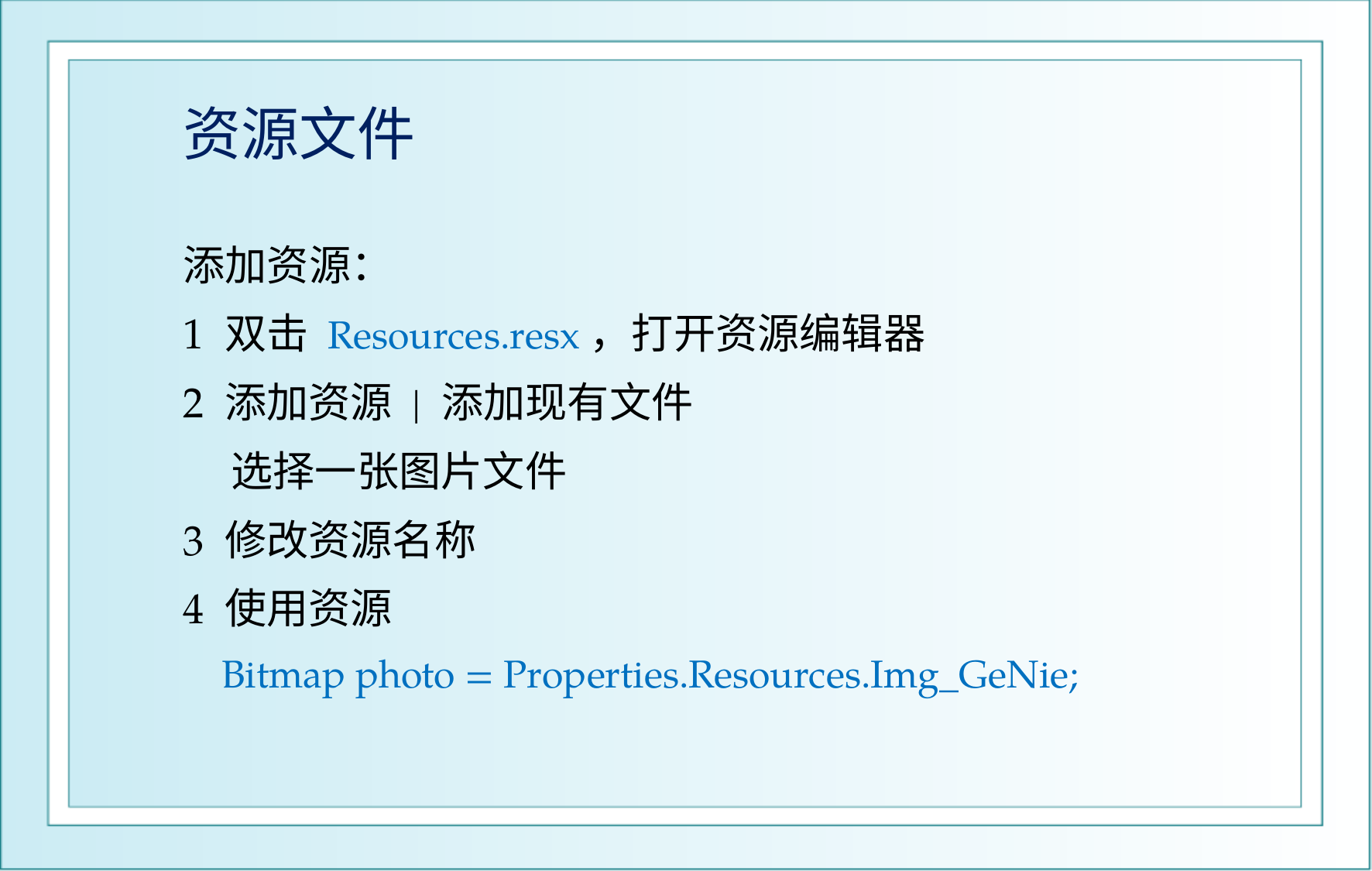

# 资源文件
添加资源：
1 双击 Resources.resx，打开资源编辑器
2 添加资源 | 添加现有文件
    选择一张图片文件
3 修改资源名称
4 使用资源
    Bitmap photo = Properties.Resources.Img_GeNie;